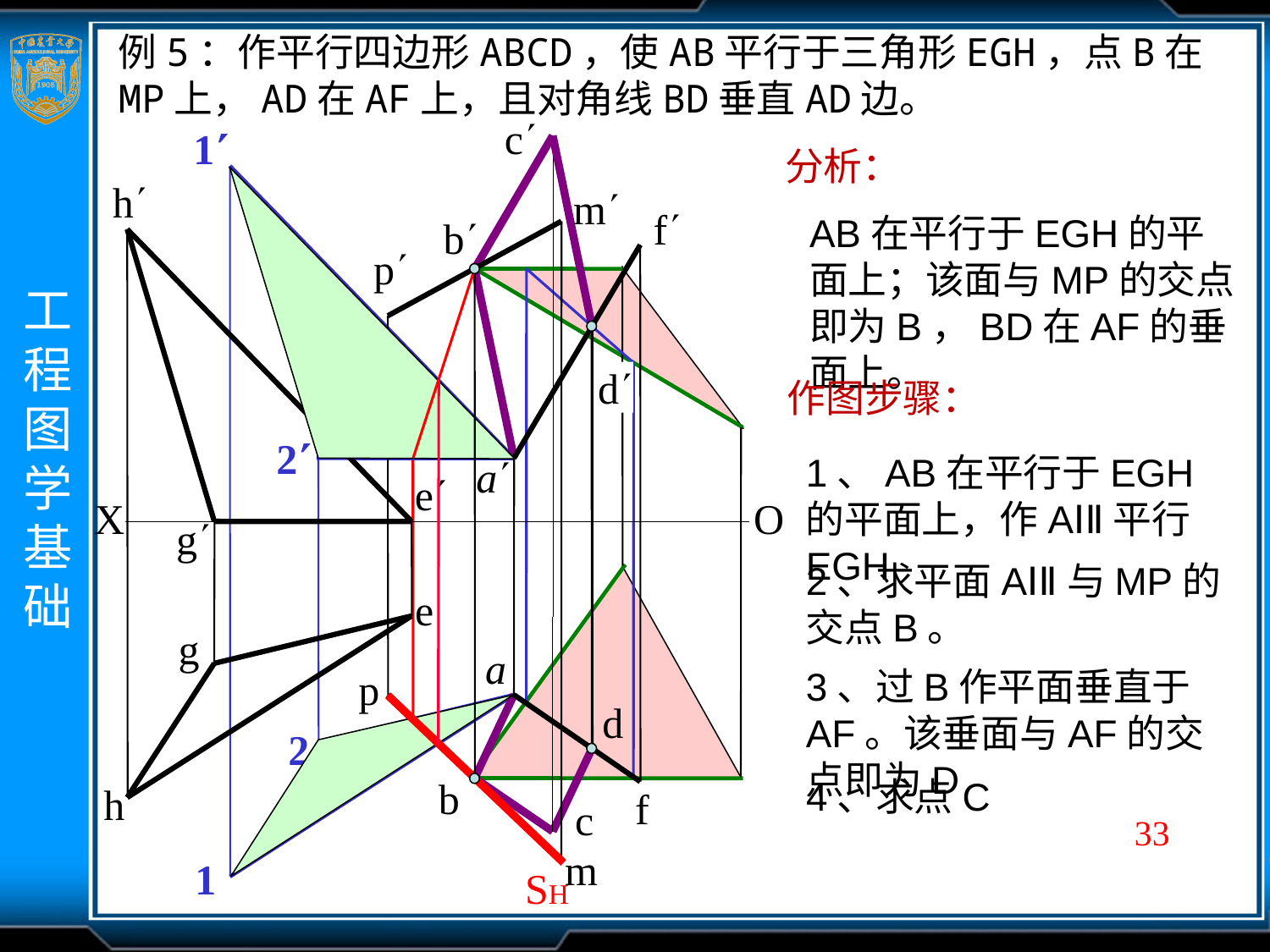

例5：作平行四边形ABCD，使AB平行于三角形EGH，点B在MP上，AD在AF上，且对角线BD垂直AD边。
c′
1′

分析：

h′

e′
g′

e

g

h
m′
f′

p′

a′

a
p

f
m

X
O

AB在平行于EGH的平面上；该面与MP的交点即为B，BD在AF的垂面上。
b′

d′

作图步骤：

2′

1、AB在平行于EGH的平面上，作AⅠⅡ平行EGH

2、求平面AⅠⅡ与MP的交点B。

3、过B作平面垂直于AF。该垂面与AF的交点即为D

d
2

b
4、求点C

c
33
1
SH